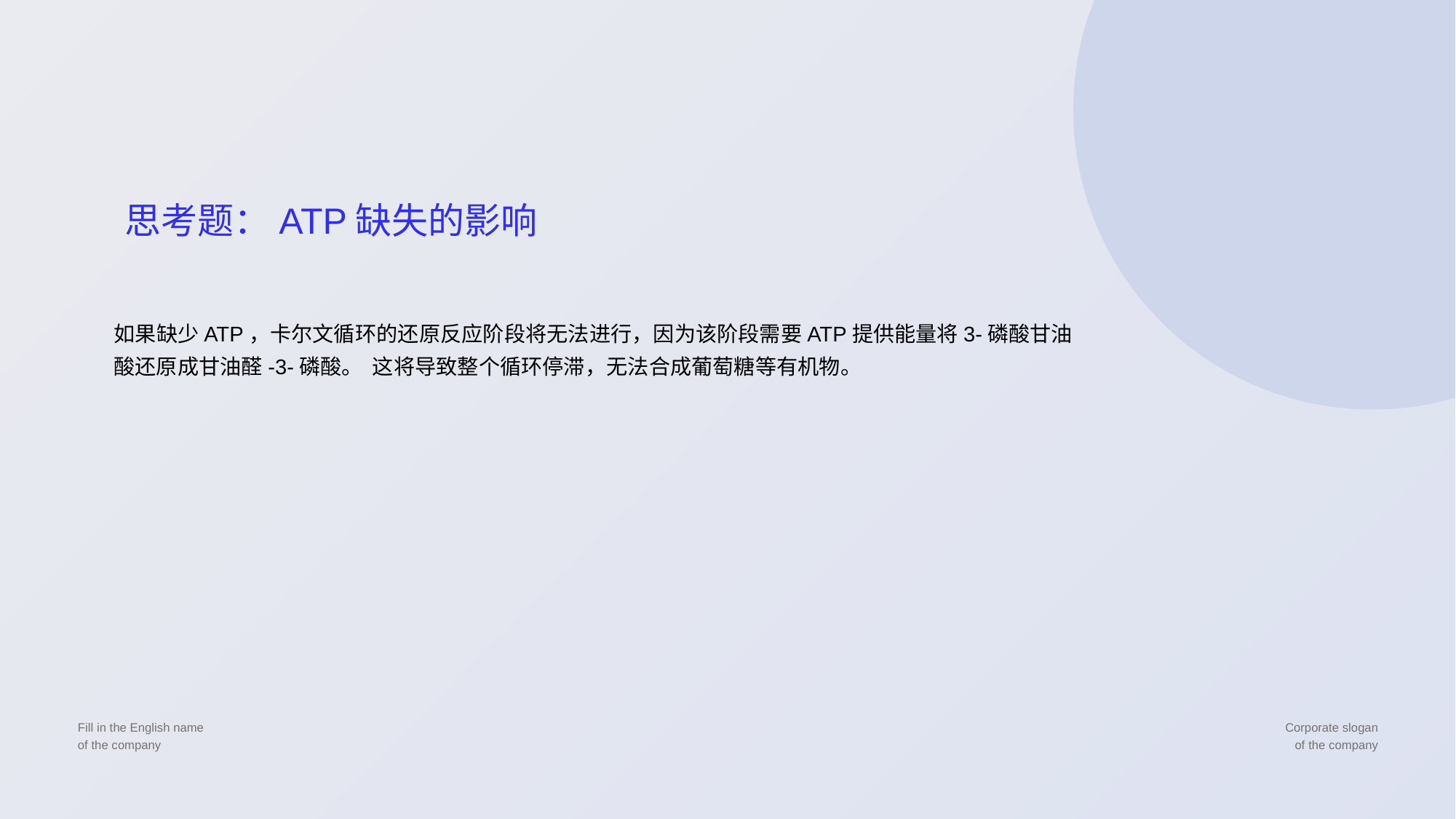

思考题：ATP缺失的影响
如果缺少ATP，卡尔文循环的还原反应阶段将无法进行，因为该阶段需要ATP提供能量将3-磷酸甘油酸还原成甘油醛-3-磷酸。  这将导致整个循环停滞，无法合成葡萄糖等有机物。
Fill in the English name
of the company
Corporate slogan
of the company